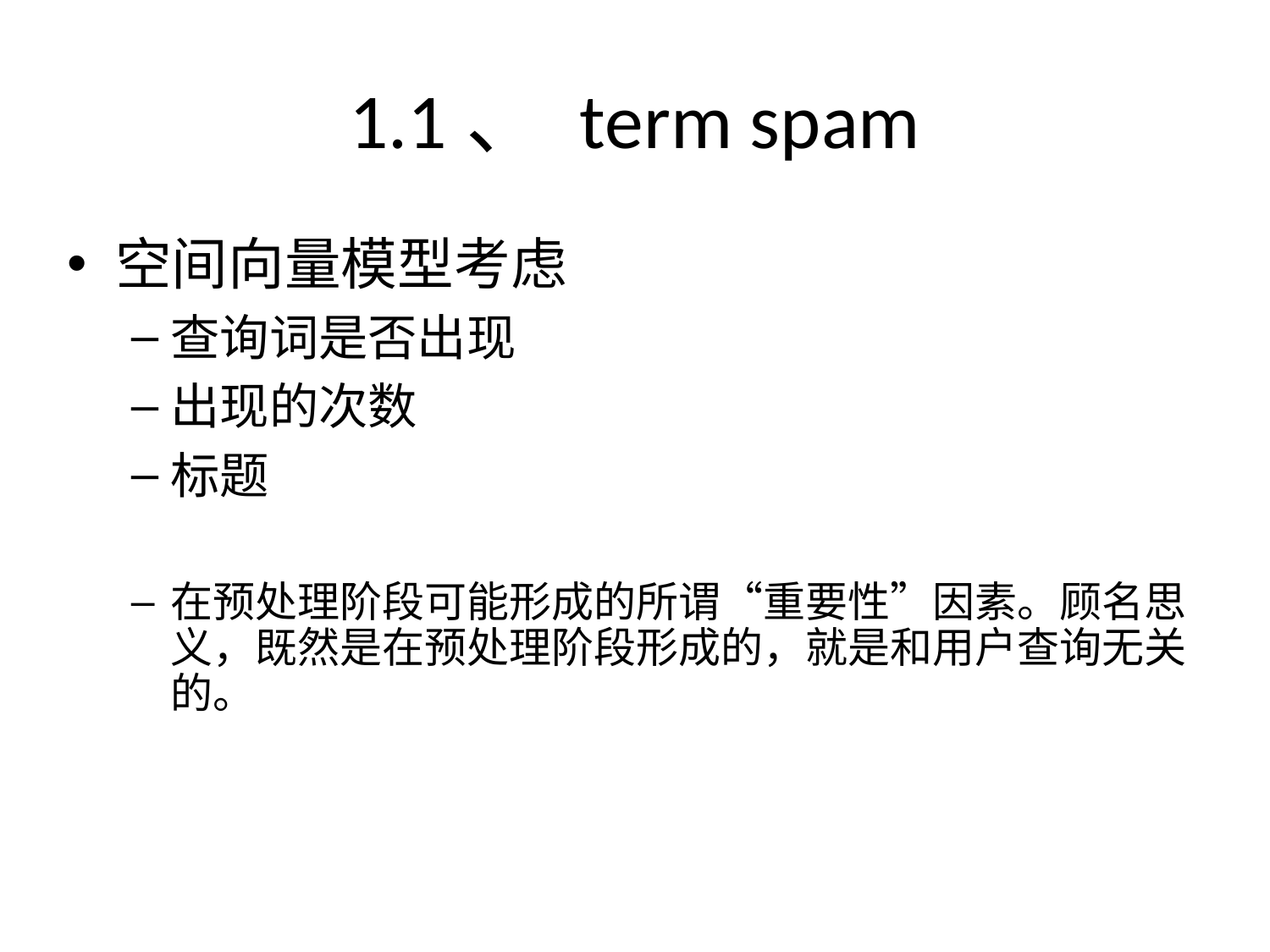

# 1.1、 term spam
空间向量模型考虑
查询词是否出现
出现的次数
标题

在预处理阶段可能形成的所谓“重要性”因素。顾名思义，既然是在预处理阶段形成的，就是和用户查询无关的。